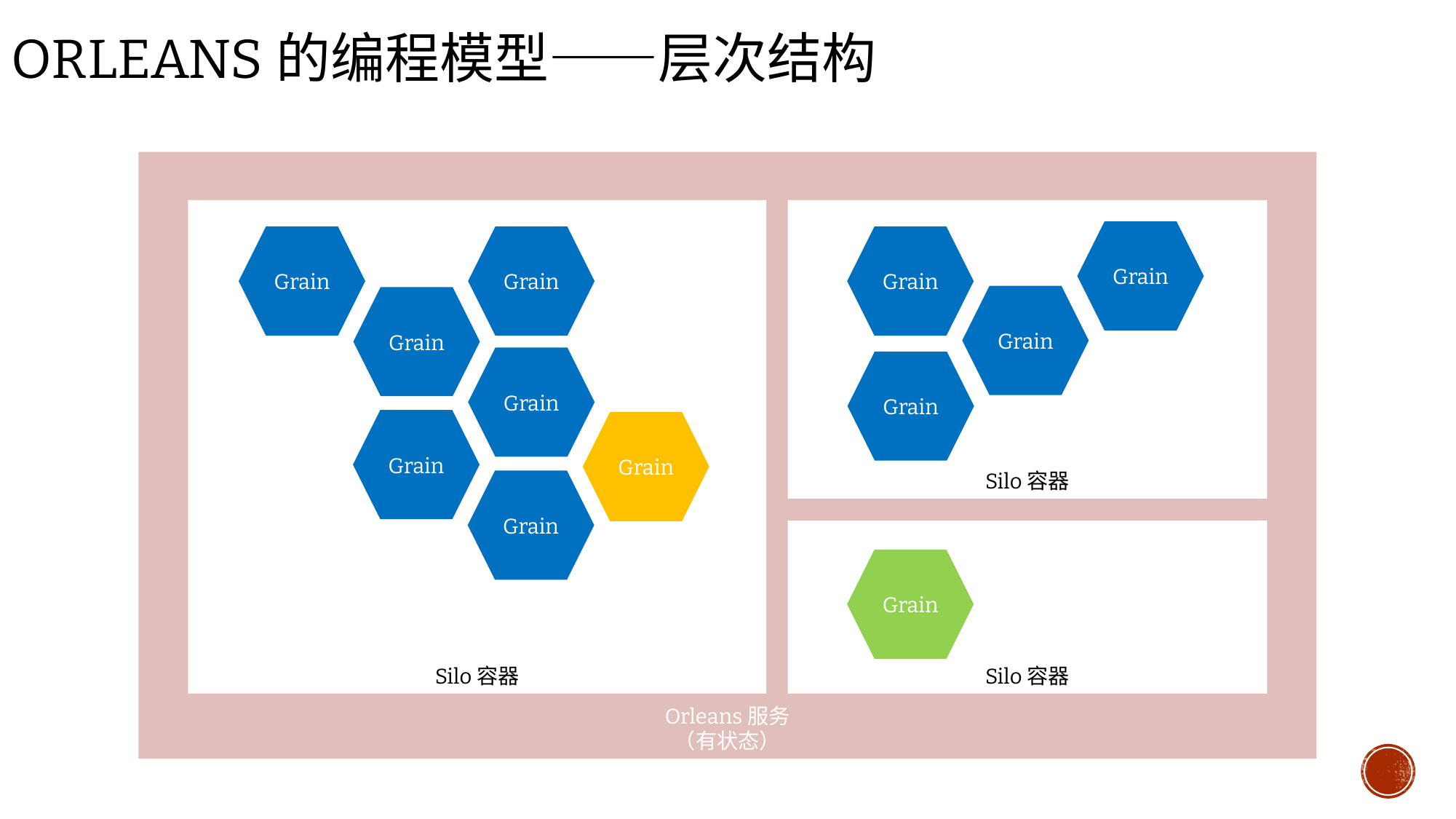

# Orleans的编程模型——层次结构
Orleans服务
（有状态）
Silo容器
Silo容器
Grain
Grain
Grain
Grain
Grain
Grain
Grain
Grain
Grain
Grain
Grain
Silo容器
Grain